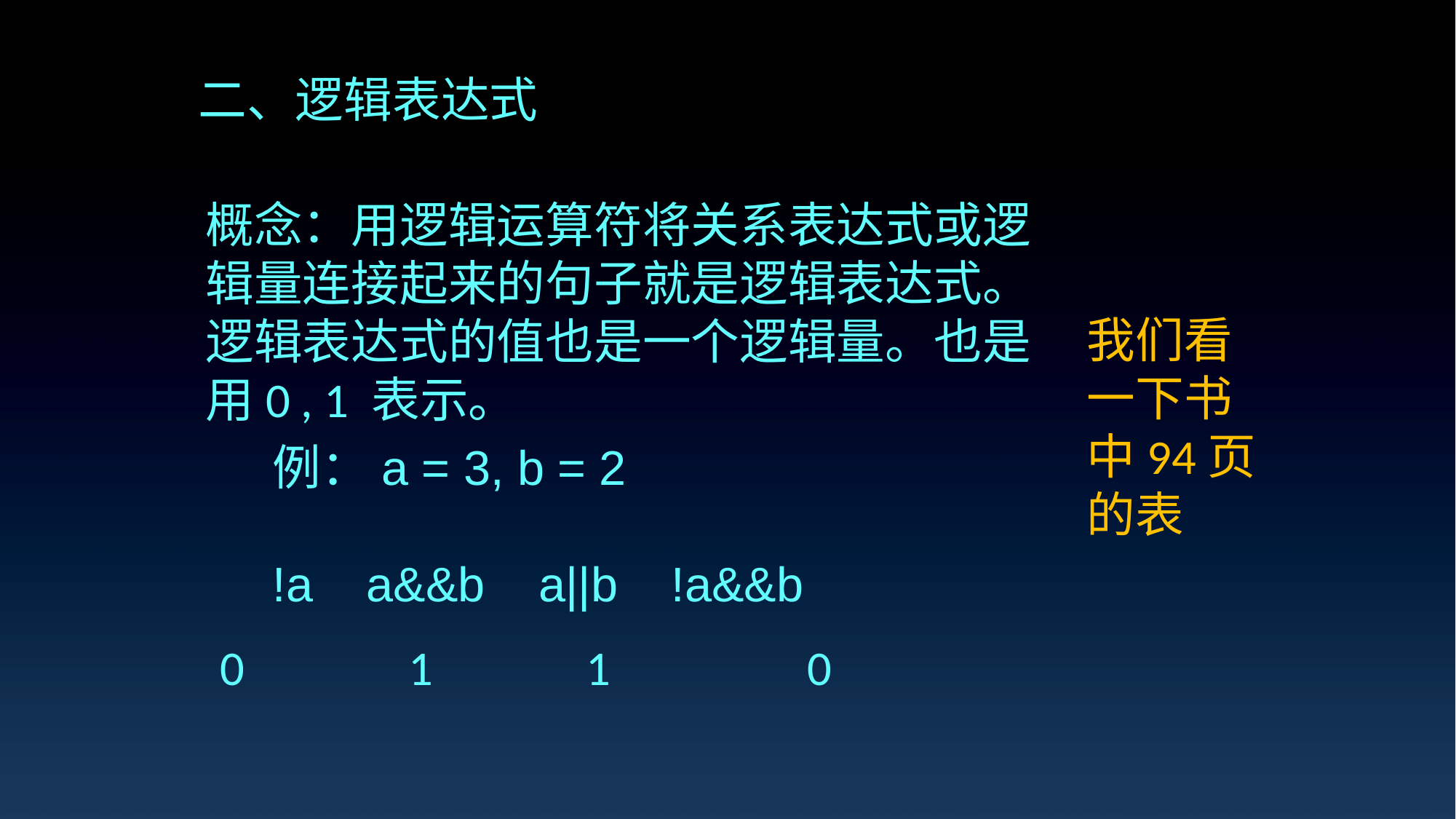

二、逻辑表达式
概念：用逻辑运算符将关系表达式或逻辑量连接起来的句子就是逻辑表达式。逻辑表达式的值也是一个逻辑量。也是用0 , 1 表示。
e7d195523061f1c0205959036996ad55c215b892a7aac5c0B9ADEF7896FB48F2EF97163A2DE1401E1875DEDC438B7864AD24CA23553DBBBD975DAF4CAD4A2592689FFB6CEE59FFA55B2702D0E5EE29CD908F8B157BF8F8399D08F01223CB0B1EBC5650C3AFE340F4E4722CA93B5E940EF49FBB9E99B7DC58FDDEFD6852FB47095B54E1558E4D4F7E
我们看一下书中94页的表
例：a = 3, b = 2

!a    a&&b    a||b    !a&&b
0               1              1                  0